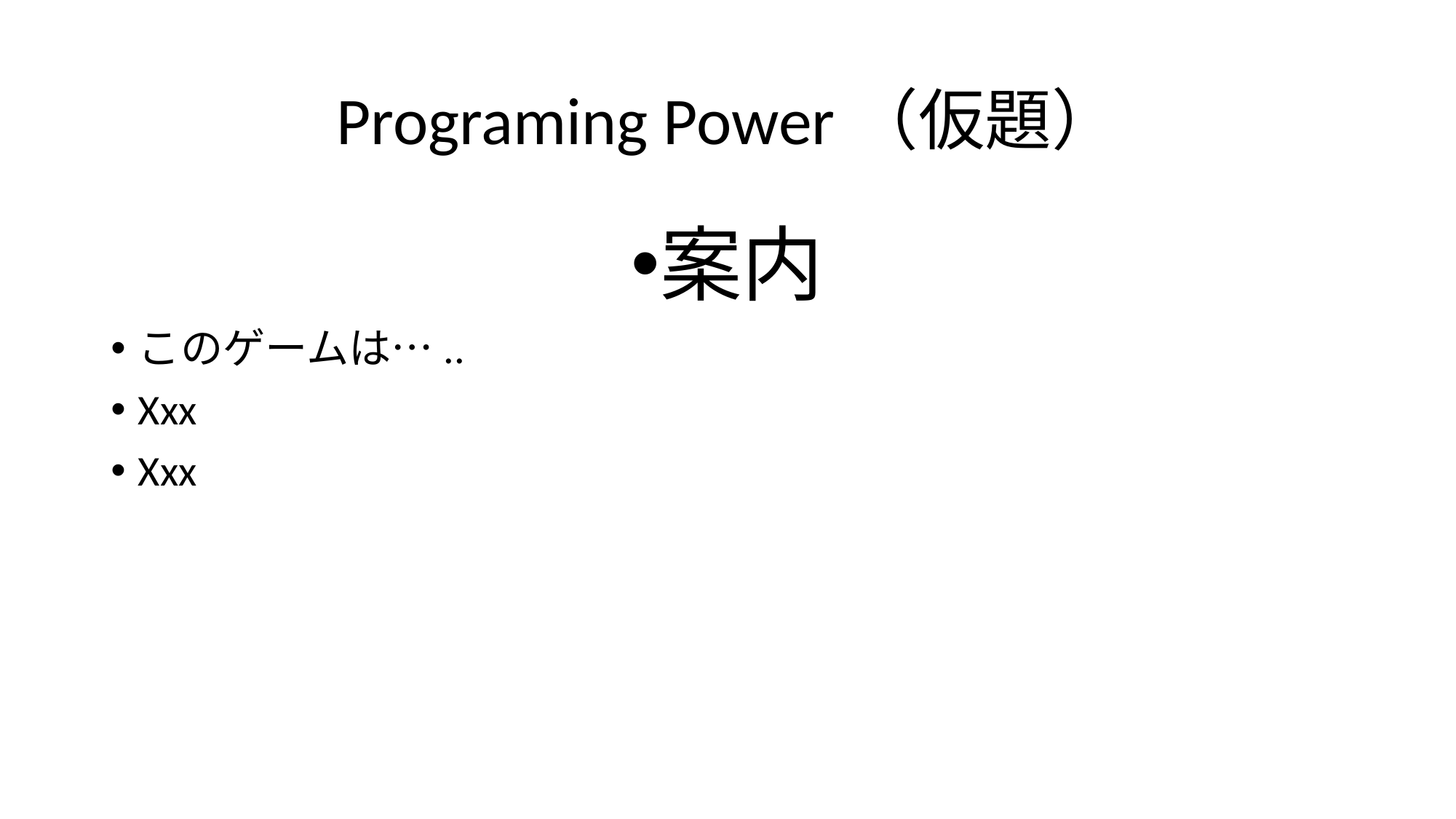

# Programing Power（仮題）
案内
このゲームは…..
Xxx
Xxx